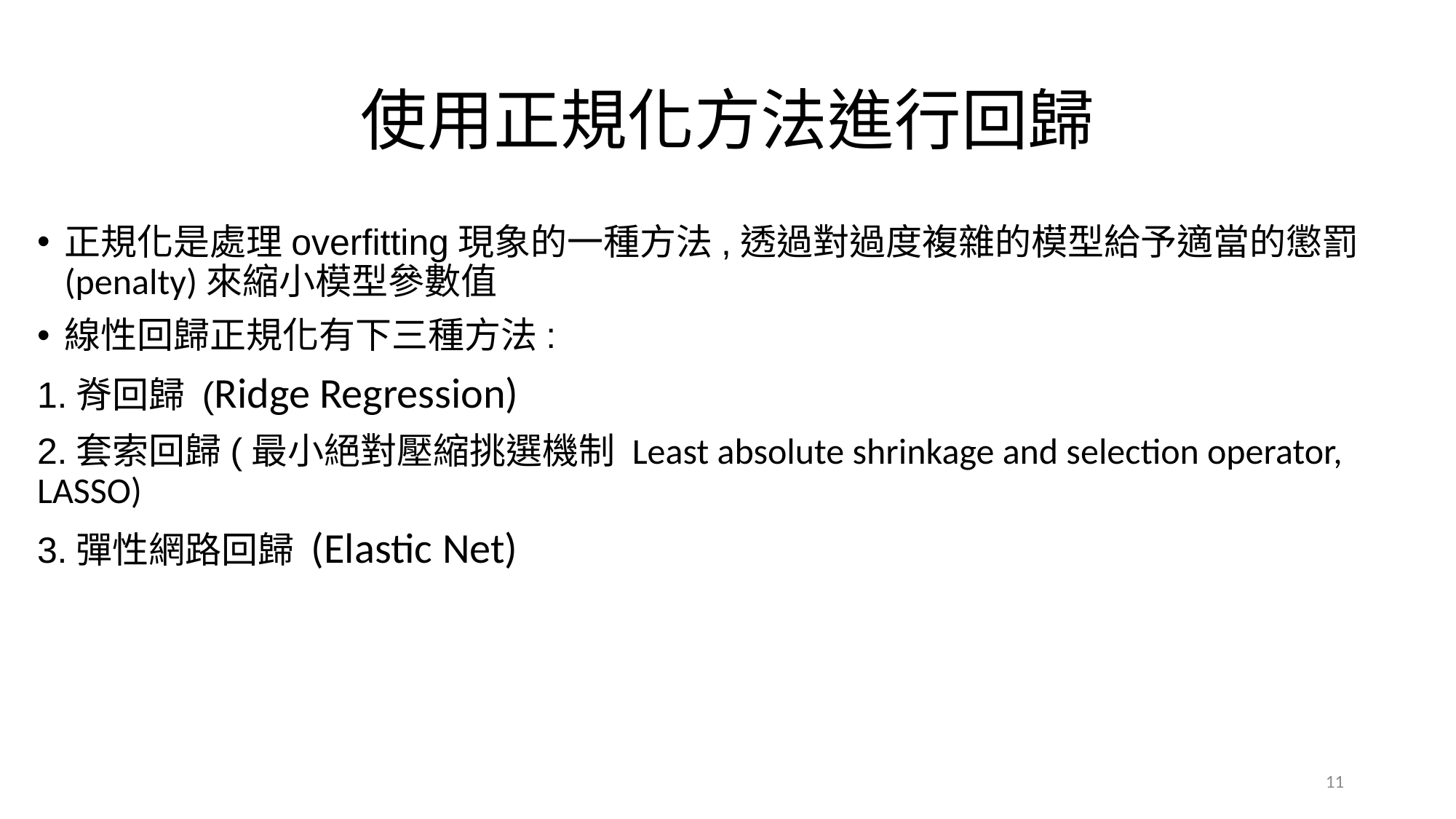

# 使用正規化方法進行回歸
正規化是處理overfitting現象的一種方法,透過對過度複雜的模型給予適當的懲罰(penalty)來縮小模型參數值
線性回歸正規化有下三種方法:
1.脊回歸 (Ridge Regression)
2.套索回歸(最小絕對壓縮挑選機制 Least absolute shrinkage and selection operator, LASSO)
3.彈性網路回歸 (Elastic Net)

11